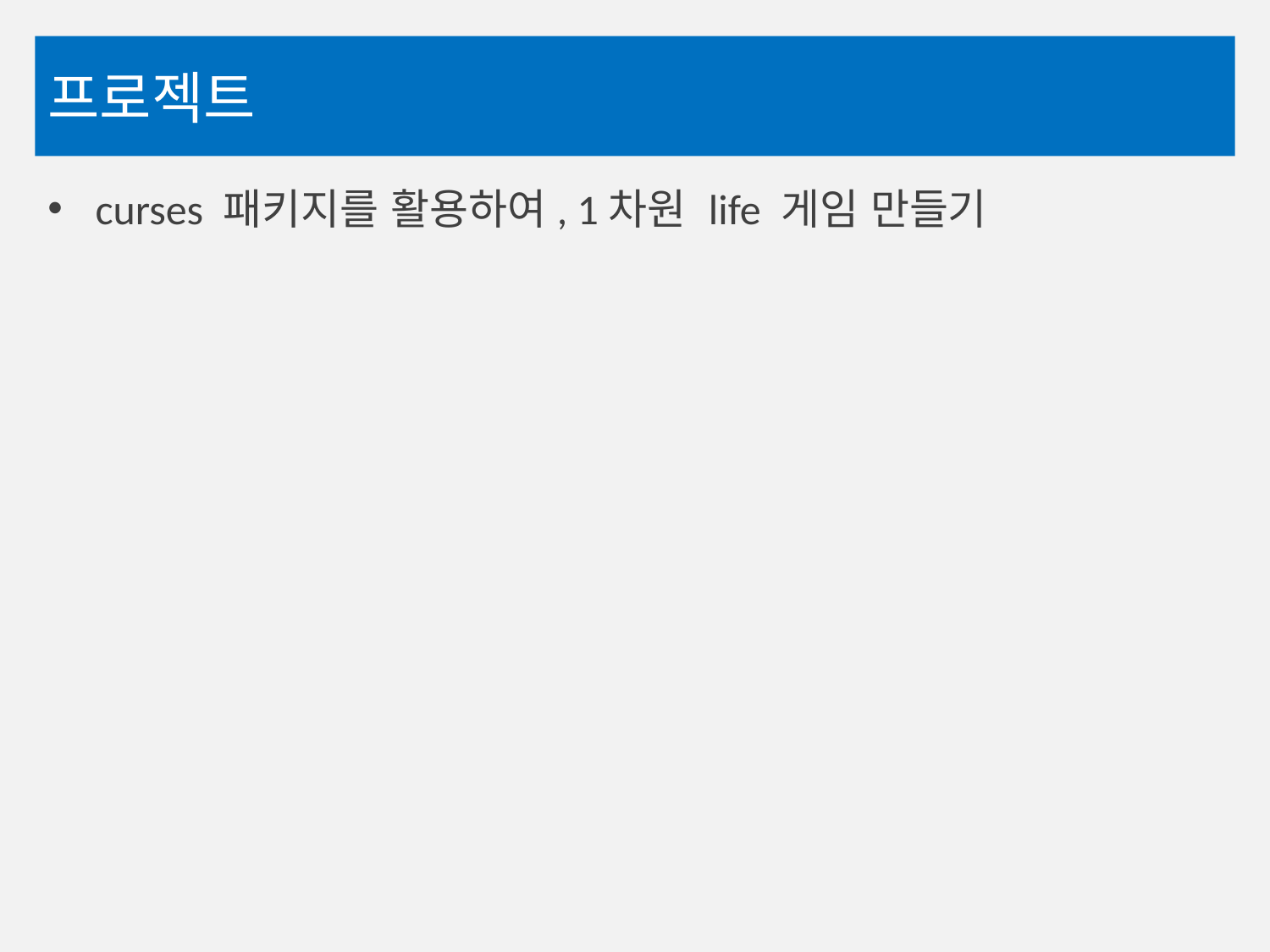

# 프로젝트
curses 패키지를 활용하여, 1차원 life 게임 만들기